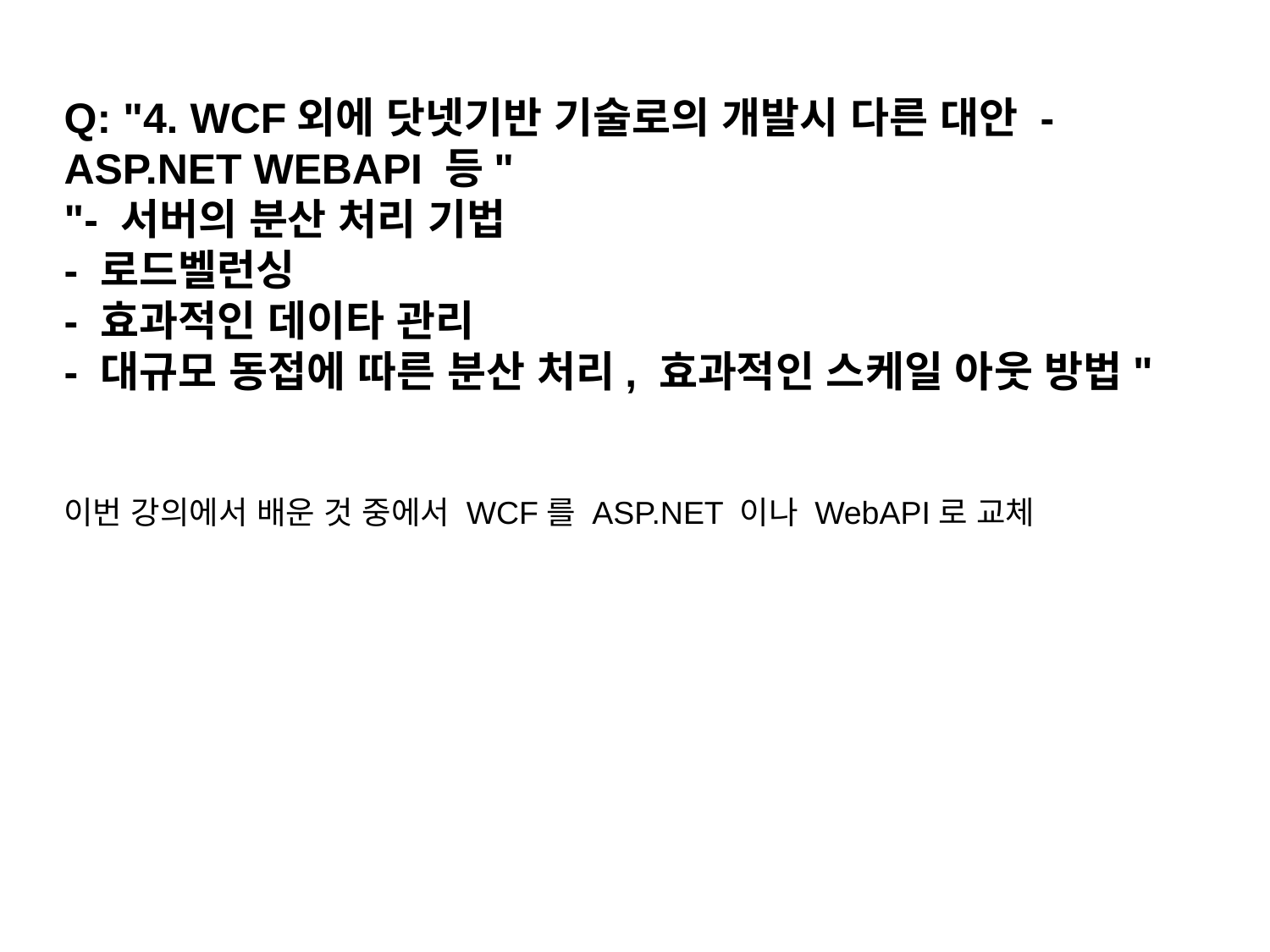

Q: "4. WCF외에 닷넷기반 기술로의 개발시 다른 대안 - ASP.NET WEBAPI 등"
"- 서버의 분산 처리 기법
- 로드벨런싱
- 효과적인 데이타 관리
- 대규모 동접에 따른 분산 처리, 효과적인 스케일 아웃 방법"
이번 강의에서 배운 것 중에서 WCF를 ASP.NET 이나 WebAPI로 교체